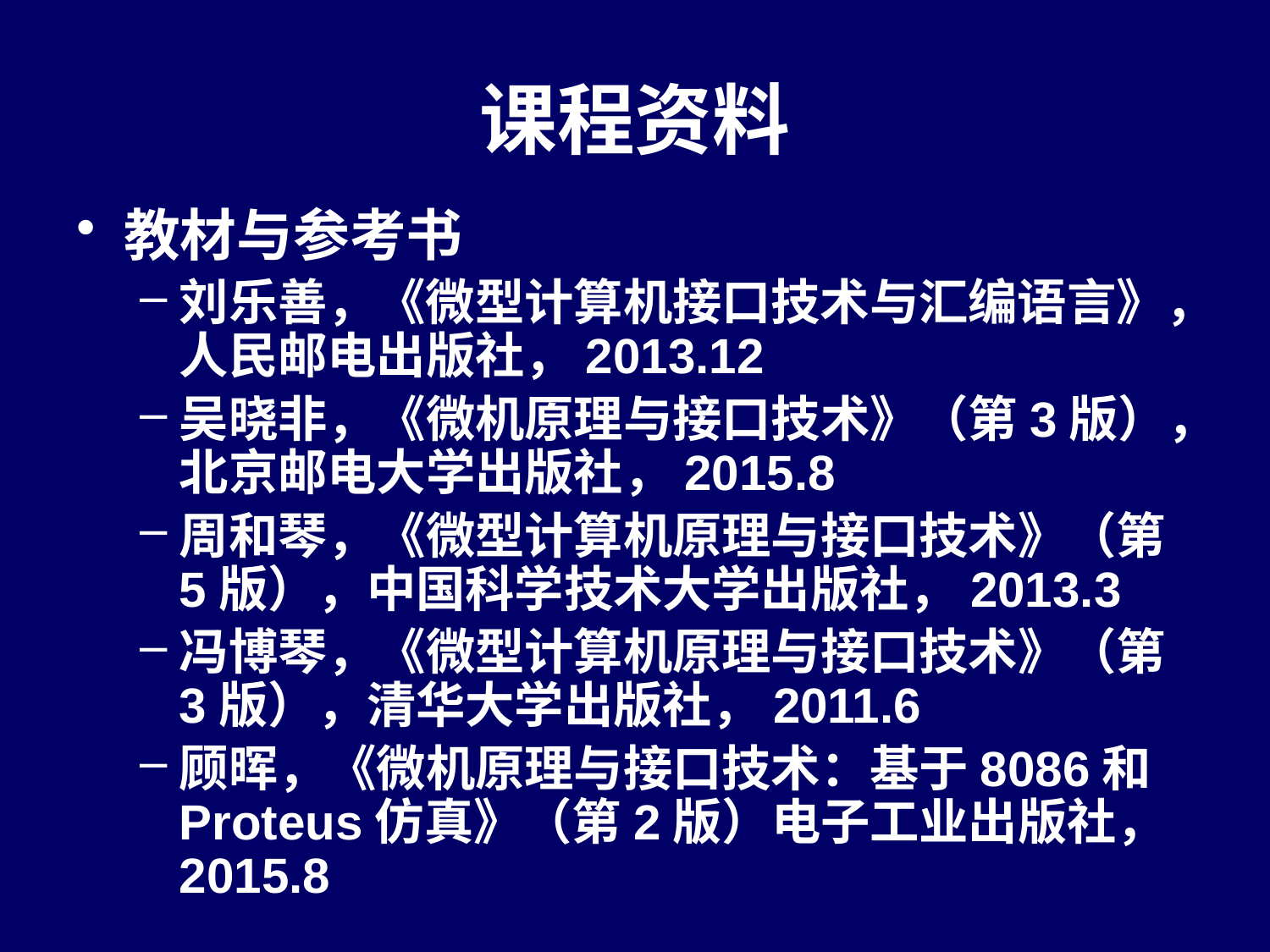

# 课程资料
教材与参考书
刘乐善，《微型计算机接口技术与汇编语言》，人民邮电出版社，2013.12
吴晓非，《微机原理与接口技术》（第3版），北京邮电大学出版社，2015.8
周和琴，《微型计算机原理与接口技术》（第5版），中国科学技术大学出版社，2013.3
冯博琴，《微型计算机原理与接口技术》（第3版），清华大学出版社，2011.6
顾晖，《微机原理与接口技术：基于8086和Proteus仿真》（第2版）电子工业出版社，2015.8